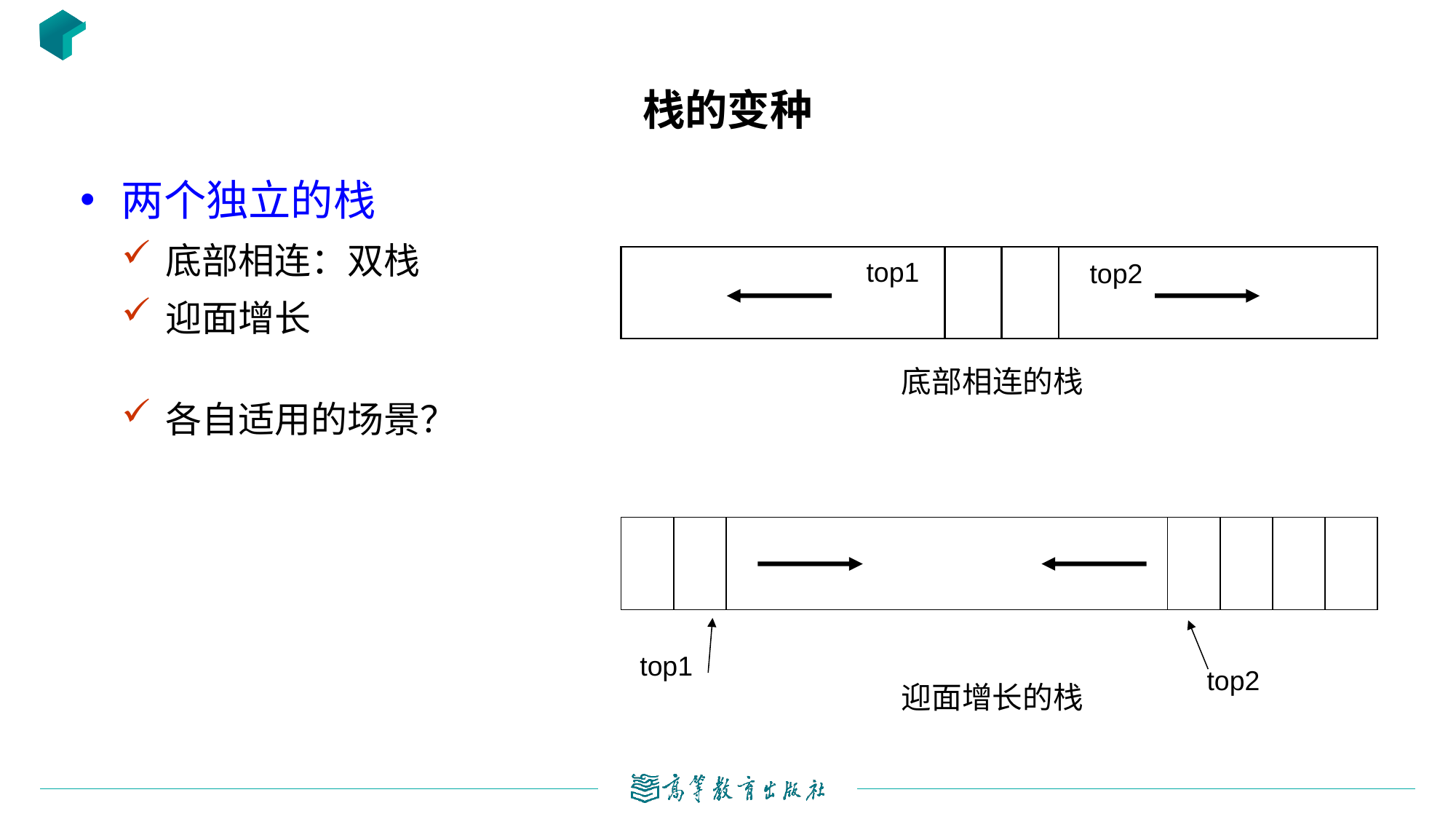

# 栈的变种
两个独立的栈
底部相连：双栈
迎面增长

各自适用的场景？

top1
top2

底部相连的栈

top1
top2
迎面增长的栈